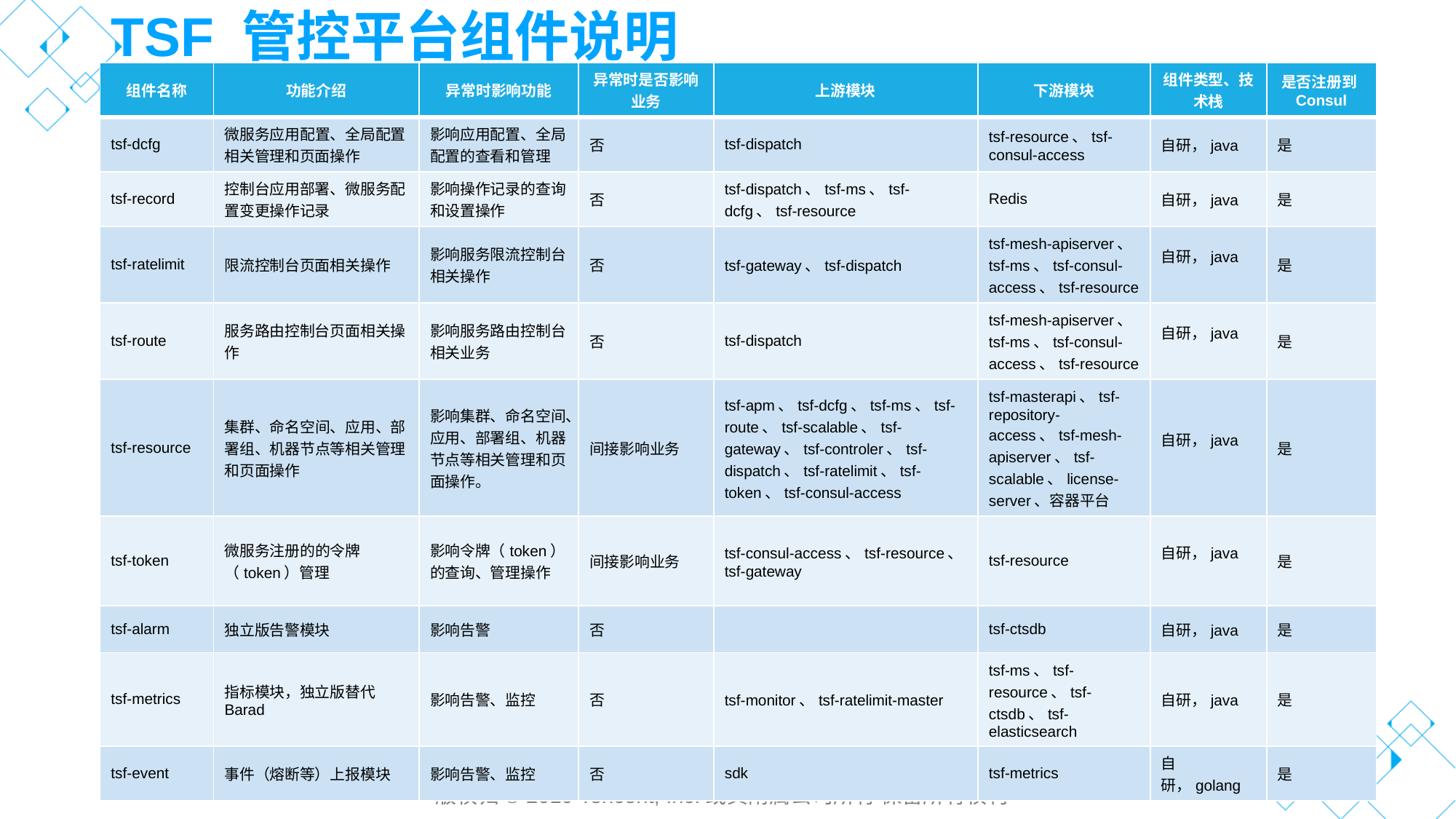

# TSF 管控平台组件说明
| 组件名称 | 功能介绍 | 异常时影响功能 | 异常时是否影响业务 | 上游模块 | 下游模块 | 组件类型、技术栈 | 是否注册到Consul |
| --- | --- | --- | --- | --- | --- | --- | --- |
| tsf-dcfg | 微服务应用配置、全局配置相关管理和页面操作 | 影响应用配置、全局配置的查看和管理 | 否 | tsf-dispatch | tsf-resource、tsf-consul-access | 自研，java | 是 |
| tsf-record | 控制台应用部署、微服务配置变更操作记录 | 影响操作记录的查询和设置操作 | 否 | tsf-dispatch、tsf-ms、tsf-dcfg、tsf-resource | Redis | 自研，java | 是 |
| tsf-ratelimit | 限流控制台页面相关操作 | 影响服务限流控制台相关操作 | 否 | tsf-gateway、tsf-dispatch | tsf-mesh-apiserver、tsf-ms、tsf-consul-access、tsf-resource | 自研，java | 是 |
| tsf-route | 服务路由控制台页面相关操作 | 影响服务路由控制台相关业务 | 否 | tsf-dispatch | tsf-mesh-apiserver、tsf-ms、tsf-consul-access、tsf-resource | 自研，java | 是 |
| tsf-resource | 集群、命名空间、应用、部署组、机器节点等相关管理和页面操作 | 影响集群、命名空间、应用、部署组、机器节点等相关管理和页面操作。 | 间接影响业务 | tsf-apm、tsf-dcfg、tsf-ms、tsf-route、tsf-scalable、tsf-gateway、tsf-controler、tsf-dispatch、tsf-ratelimit、tsf-token、tsf-consul-access | tsf-masterapi、tsf-repository-access、tsf-mesh-apiserver、tsf-scalable、license-server、容器平台 | 自研，java | 是 |
| tsf-token | 微服务注册的的令牌（token）管理 | 影响令牌（token）的查询、管理操作 | 间接影响业务 | tsf-consul-access、tsf-resource、tsf-gateway | tsf-resource | 自研，java | 是 |
| tsf-alarm | 独立版告警模块 | 影响告警 | 否 |  | tsf-ctsdb | 自研，java | 是 |
| tsf-metrics | 指标模块，独立版替代Barad | 影响告警、监控 | 否 | tsf-monitor、tsf-ratelimit-master | tsf-ms、tsf-resource、tsf-ctsdb、tsf-elasticsearch | 自研，java | 是 |
| tsf-event | 事件（熔断等）上报模块 | 影响告警、监控 | 否 | sdk | tsf-metrics | 自研，golang | 是 |